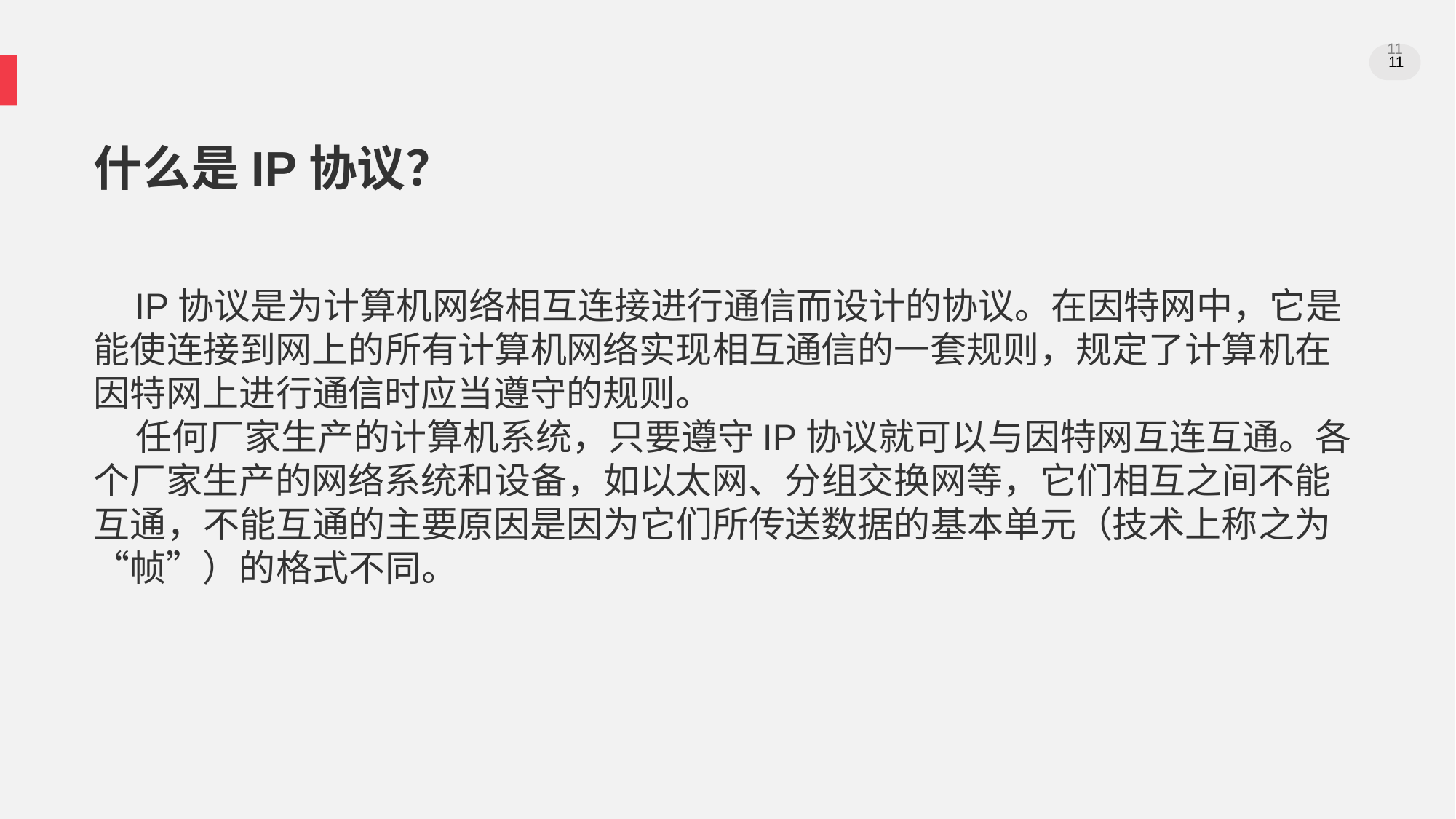

。

11
11

什么是IP协议？

    IP协议是为计算机网络相互连接进行通信而设计的协议。在因特网中，它是能使连接到网上的所有计算机网络实现相互通信的一套规则，规定了计算机在因特网上进行通信时应当遵守的规则。
    任何厂家生产的计算机系统，只要遵守IP协议就可以与因特网互连互通。各个厂家生产的网络系统和设备，如以太网、分组交换网等，它们相互之间不能互通，不能互通的主要原因是因为它们所传送数据的基本单元（技术上称之为“帧”）的格式不同。